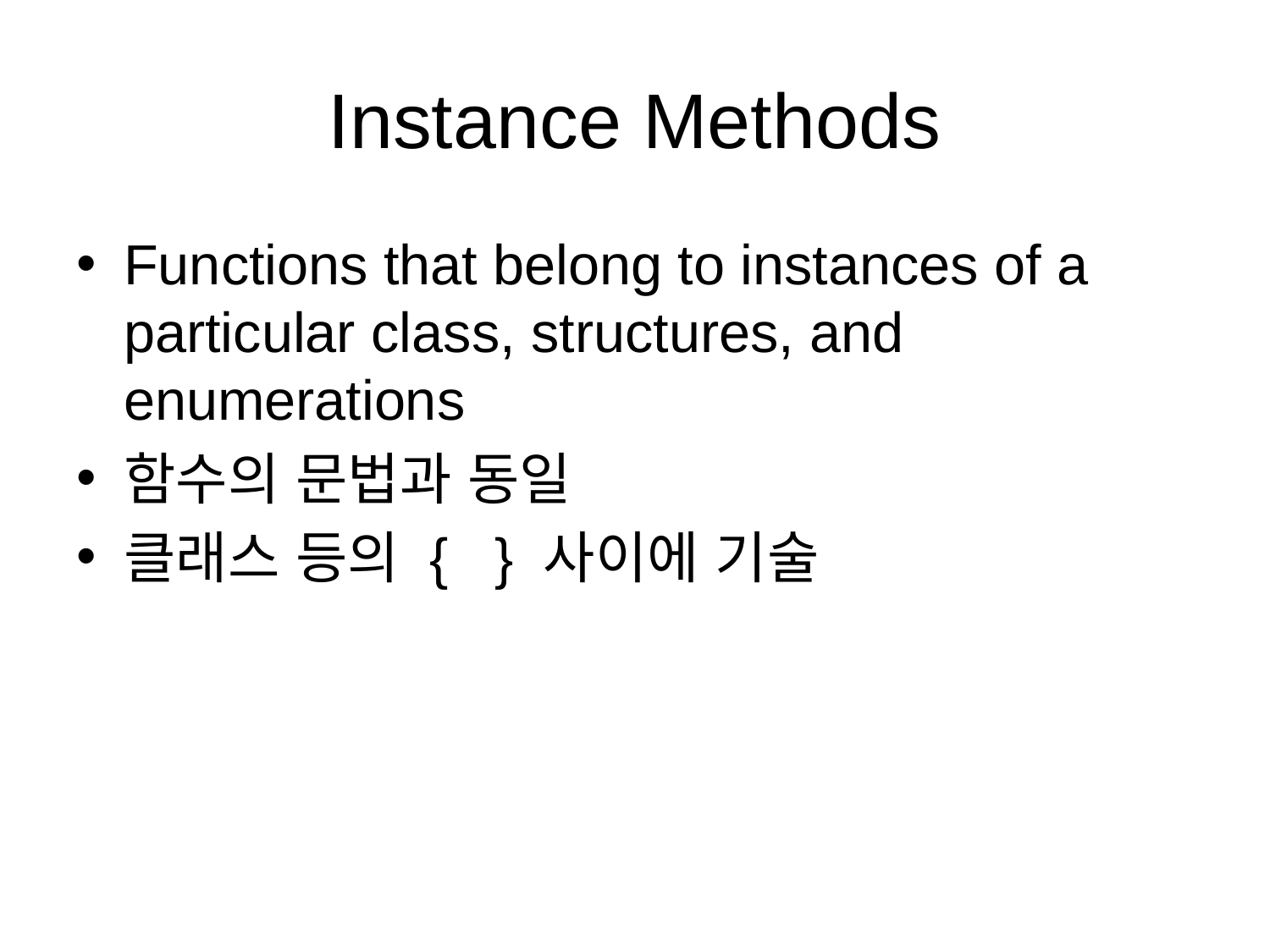

# Instance Methods
Functions that belong to instances of a particular class, structures, and enumerations
함수의 문법과 동일
클래스 등의 {   } 사이에 기술